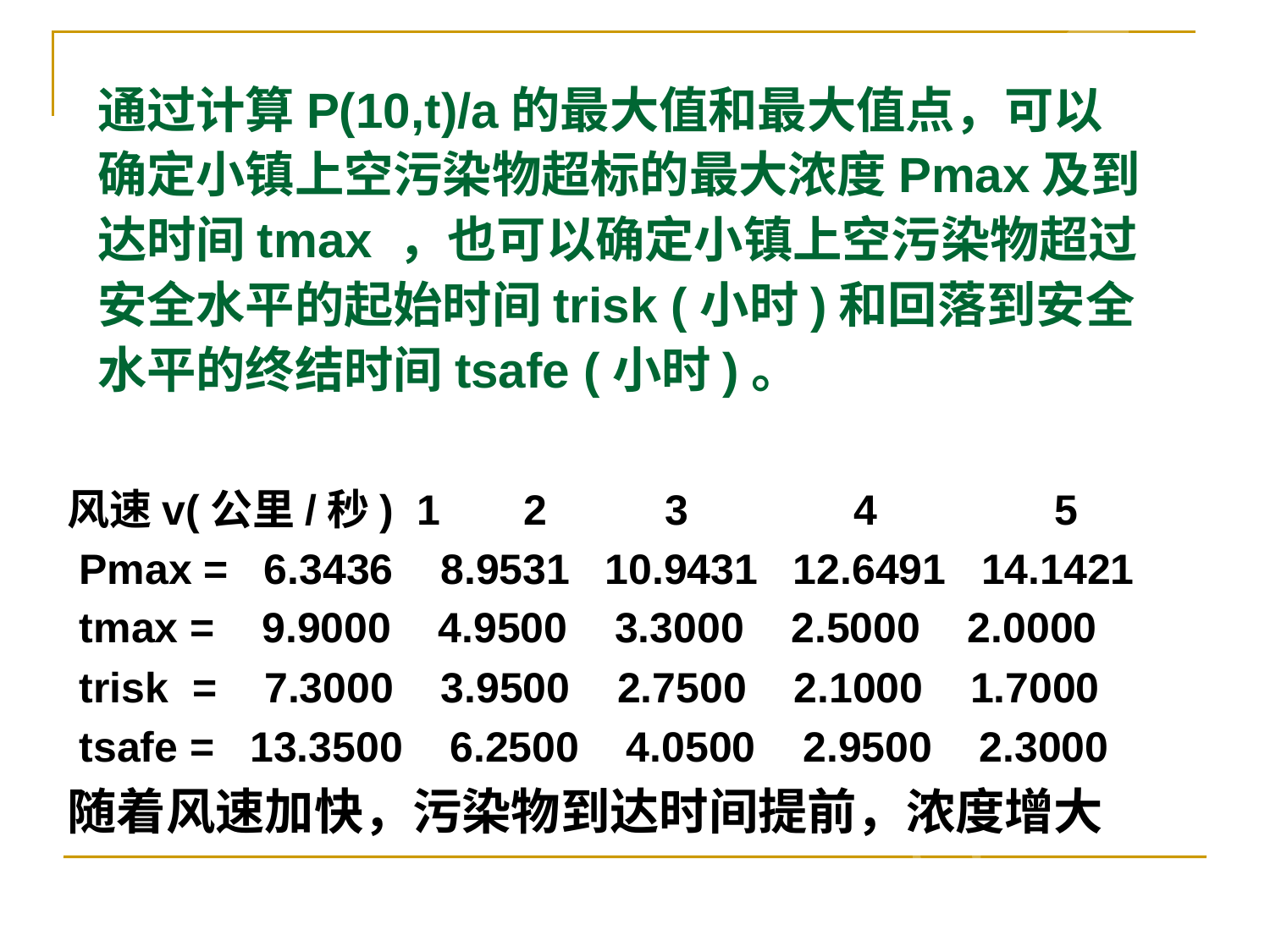

# 通过计算P(10,t)/a的最大值和最大值点，可以确定小镇上空污染物超标的最大浓度Pmax及到达时间tmax ，也可以确定小镇上空污染物超过安全水平的起始时间trisk (小时)和回落到安全水平的终结时间tsafe (小时)。
风速v(公里/秒)  1       2          3              4               5
 Pmax =   6.3436    8.9531   10.9431   12.6491   14.1421
 tmax =    9.9000    4.9500    3.3000    2.5000    2.0000
 trisk  =    7.3000    3.9500    2.7500    2.1000    1.7000
 tsafe =   13.3500    6.2500    4.0500    2.9500    2.3000
随着风速加快，污染物到达时间提前，浓度增大